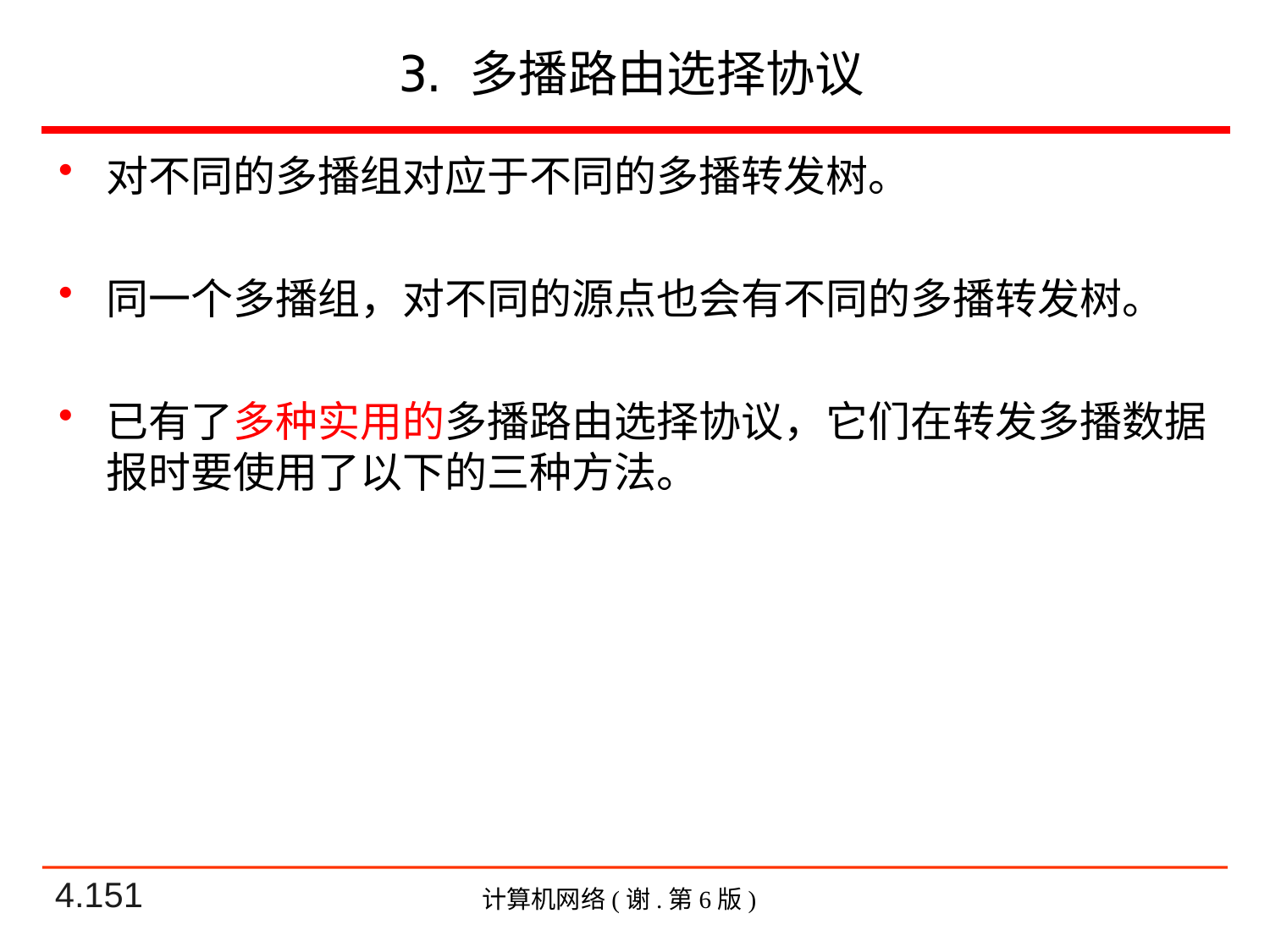

# 3. 多播路由选择协议
对不同的多播组对应于不同的多播转发树。

同一个多播组，对不同的源点也会有不同的多播转发树。

已有了多种实用的多播路由选择协议，它们在转发多播数据报时要使用了以下的三种方法。